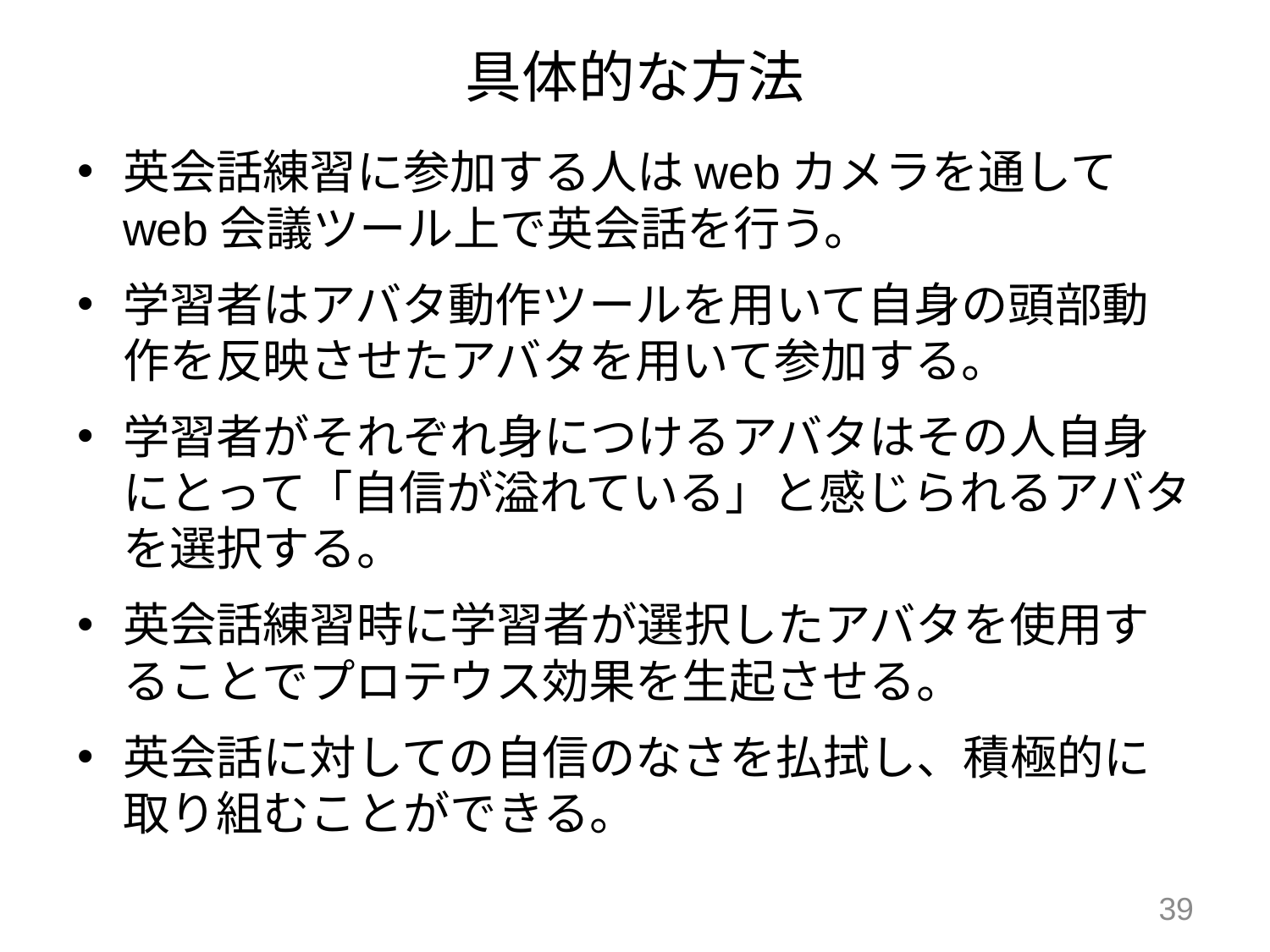

# 具体的な方法
英会話練習に参加する人はwebカメラを通してweb会議ツール上で英会話を行う。
学習者はアバタ動作ツールを用いて自身の頭部動作を反映させたアバタを用いて参加する。
学習者がそれぞれ身につけるアバタはその人自身にとって「自信が溢れている」と感じられるアバタを選択する。
英会話練習時に学習者が選択したアバタを使用することでプロテウス効果を生起させる。
英会話に対しての自信のなさを払拭し、積極的に取り組むことができる。
39